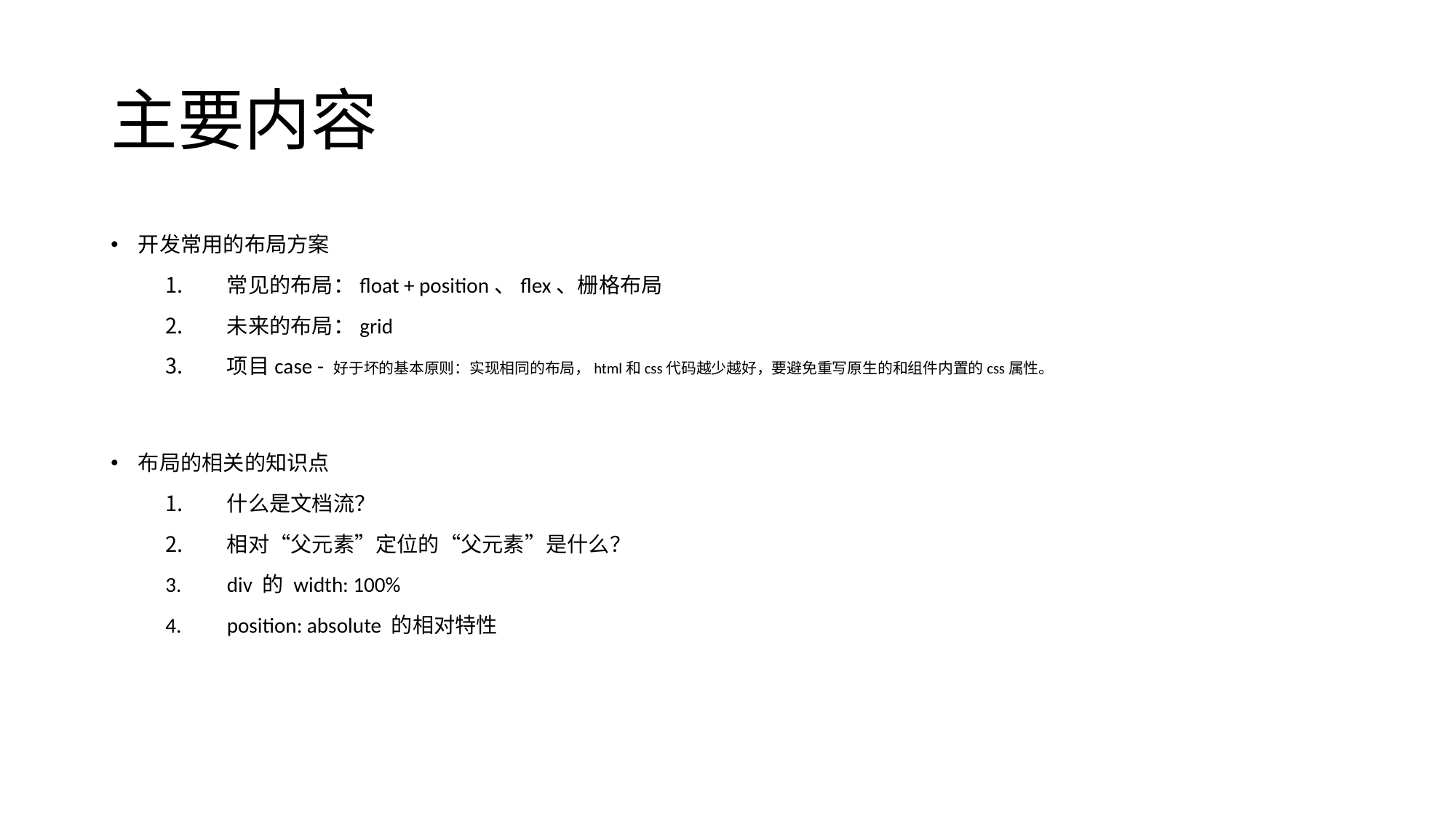

# 主要内容
开发常用的布局方案
常见的布局：float + position、flex、栅格布局
未来的布局：grid
项目case - 好于坏的基本原则：实现相同的布局，html和css代码越少越好，要避免重写原生的和组件内置的css属性。

布局的相关的知识点
什么是文档流？
相对“父元素”定位的“父元素”是什么？
div 的 width: 100%
position: absolute 的相对特性